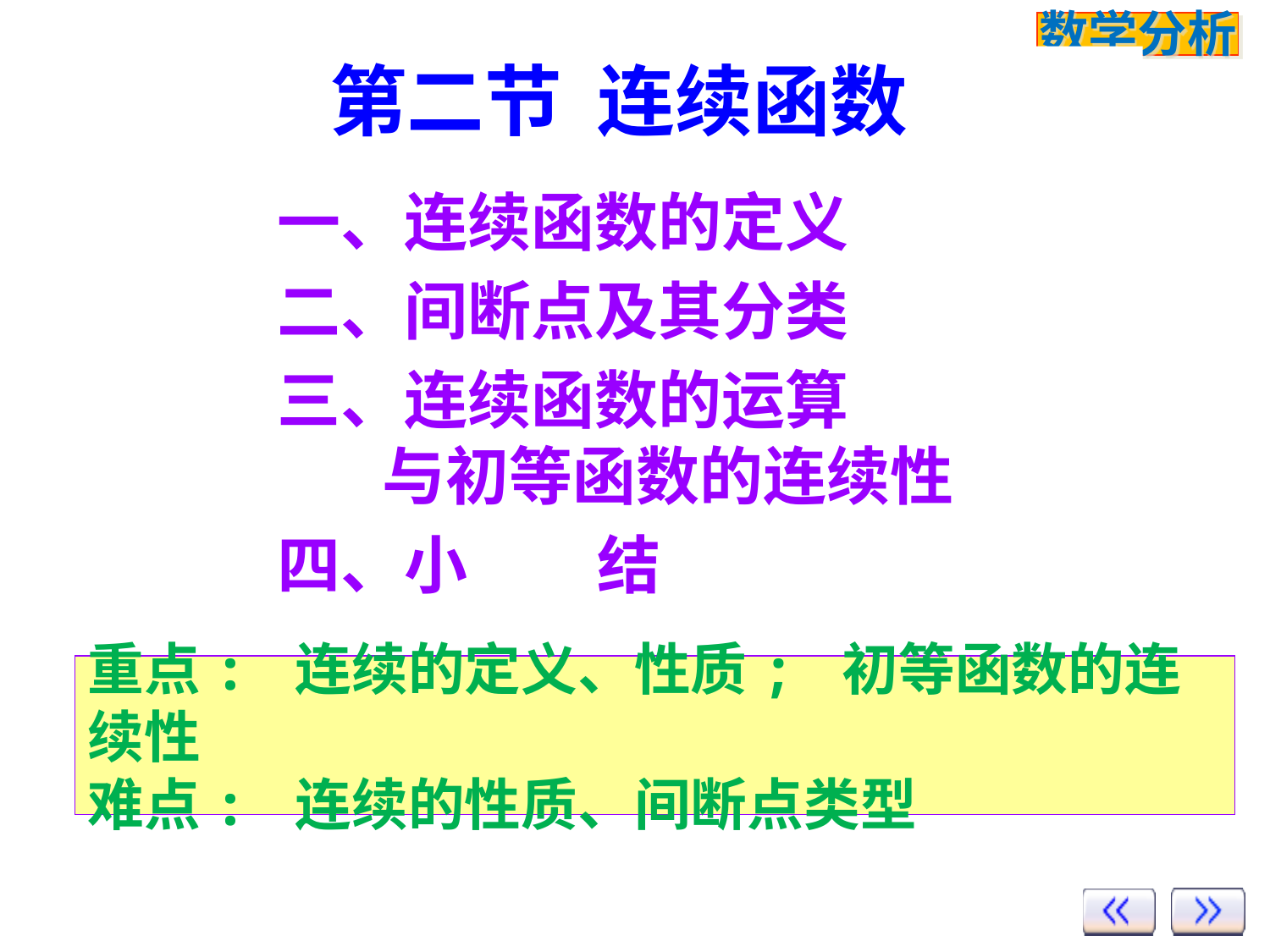

# 第二节  连续函数
一、连续函数的定义
二、间断点及其分类
三、连续函数的运算
    与初等函数的连续性
四、小         结
重点: 连续的定义、性质; 初等函数的连续性
难点: 连续的性质、间断点类型